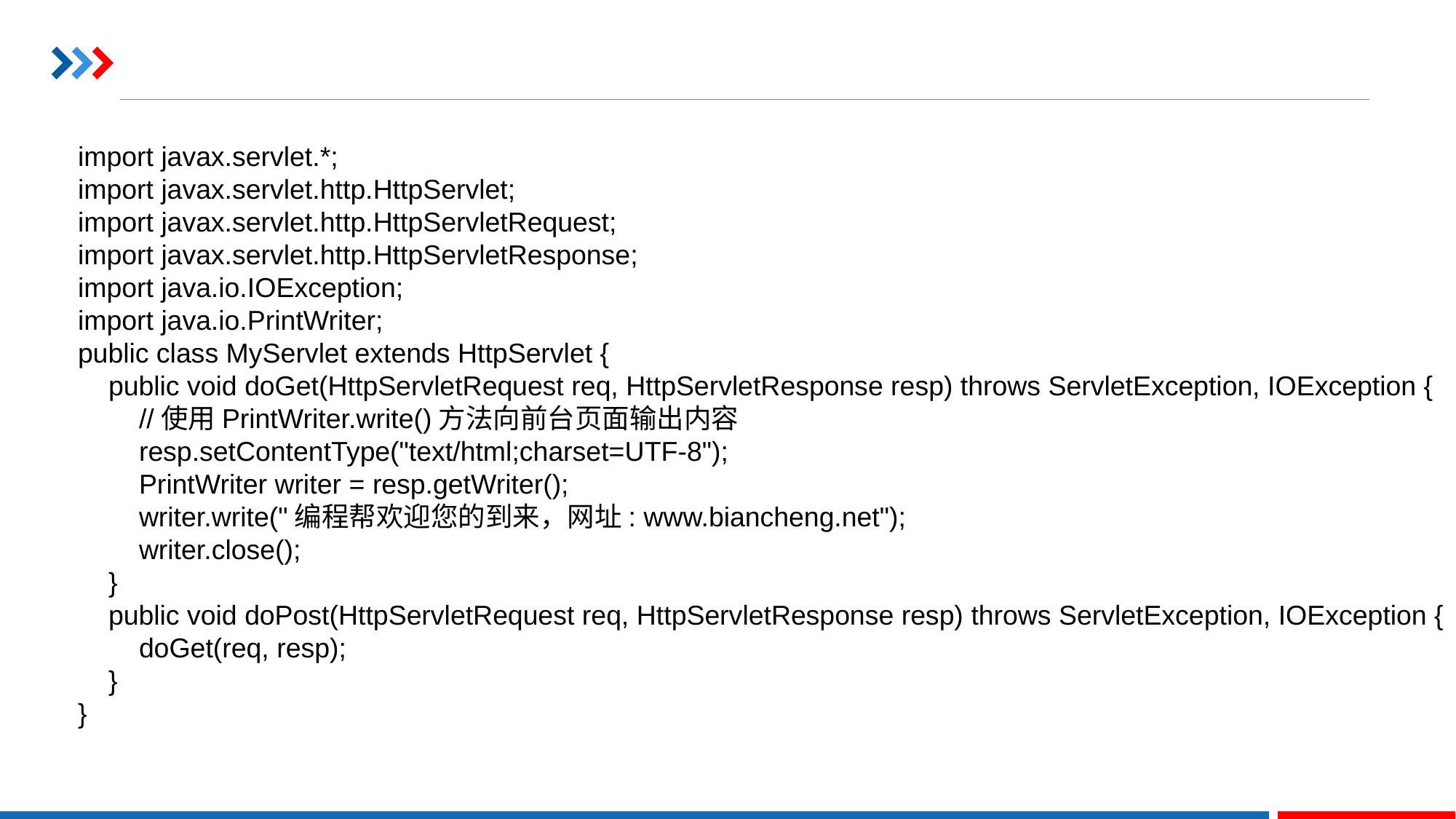

import javax.servlet.*;
import javax.servlet.http.HttpServlet;
import javax.servlet.http.HttpServletRequest;
import javax.servlet.http.HttpServletResponse;
import java.io.IOException;
import java.io.PrintWriter;
public class MyServlet extends HttpServlet {
    public void doGet(HttpServletRequest req, HttpServletResponse resp) throws ServletException, IOException {
        //使用PrintWriter.write()方法向前台页面输出内容
        resp.setContentType("text/html;charset=UTF-8");
        PrintWriter writer = resp.getWriter();
        writer.write("编程帮欢迎您的到来，网址: www.biancheng.net");
        writer.close();
    }
    public void doPost(HttpServletRequest req, HttpServletResponse resp) throws ServletException, IOException {
        doGet(req, resp);
    }
}